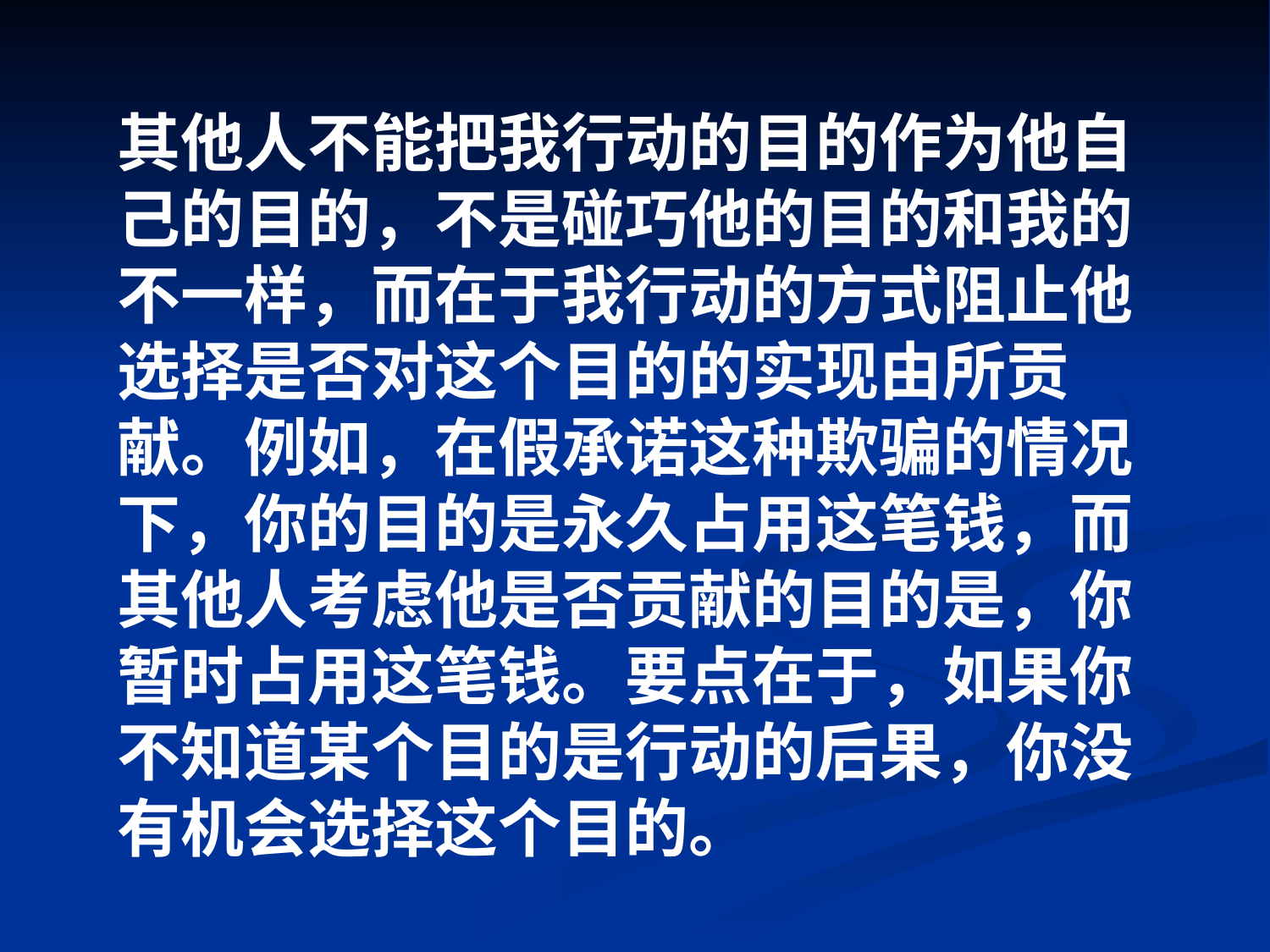

其他人不能把我行动的目的作为他自己的目的，不是碰巧他的目的和我的不一样，而在于我行动的方式阻止他选择是否对这个目的的实现由所贡献。例如，在假承诺这种欺骗的情况下，你的目的是永久占用这笔钱，而其他人考虑他是否贡献的目的是，你暂时占用这笔钱。要点在于，如果你不知道某个目的是行动的后果，你没有机会选择这个目的。